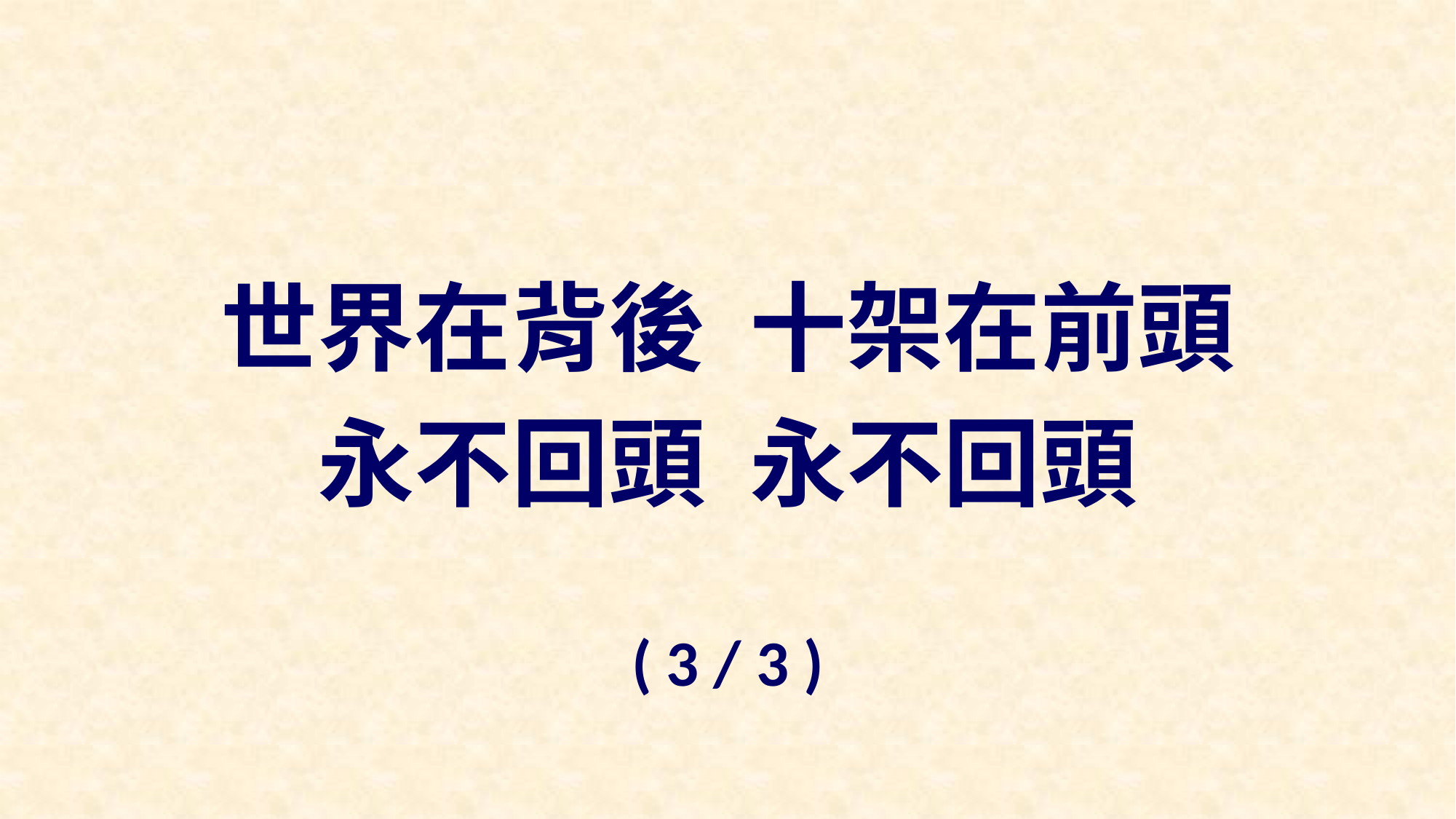

世界在背後  十架在前頭
永不回頭  永不回頭
( 3 / 3 )